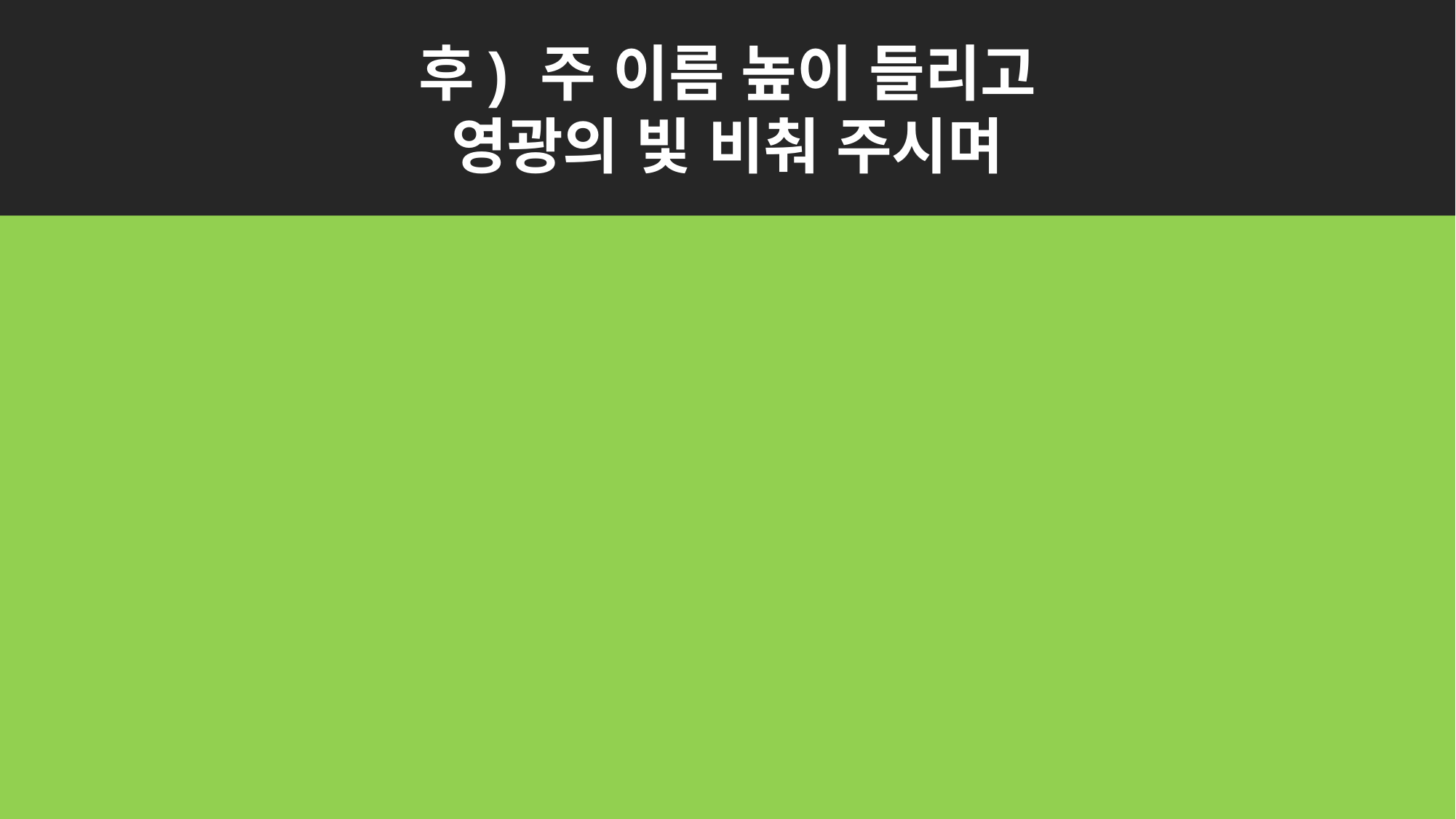

후) 주 이름 높이 들리고
영광의 빛 비춰 주시며